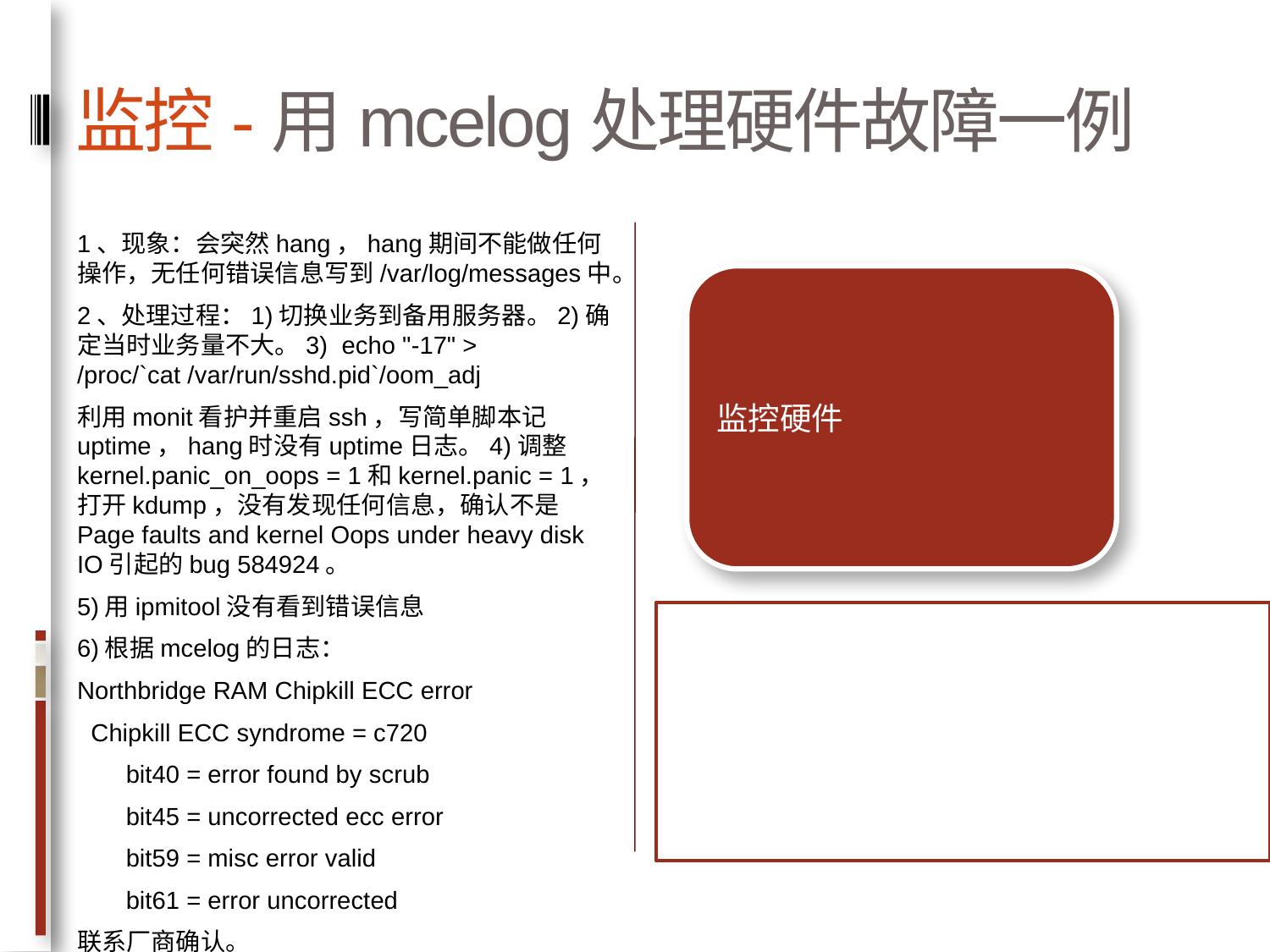

# 监控-用mcelog处理硬件故障一例
1、现象：会突然hang，hang期间不能做任何操作，无任何错误信息写到/var/log/messages中。
2、处理过程：1)切换业务到备用服务器。2)确定当时业务量不大。3)  echo "-17" > /proc/`cat /var/run/sshd.pid`/oom_adj
利用monit看护并重启ssh，写简单脚本记uptime，hang时没有uptime日志。4)调整kernel.panic_on_oops = 1和kernel.panic = 1，打开kdump，没有发现任何信息，确认不是Page faults and kernel Oops under heavy disk IO引起的bug 584924。
5)用ipmitool没有看到错误信息
6)根据mcelog的日志：
Northbridge RAM Chipkill ECC error
  Chipkill ECC syndrome = c720
       bit40 = error found by scrub
       bit45 = uncorrected ecc error
       bit59 = misc error valid
       bit61 = error uncorrected
联系厂商确认。
监控硬件